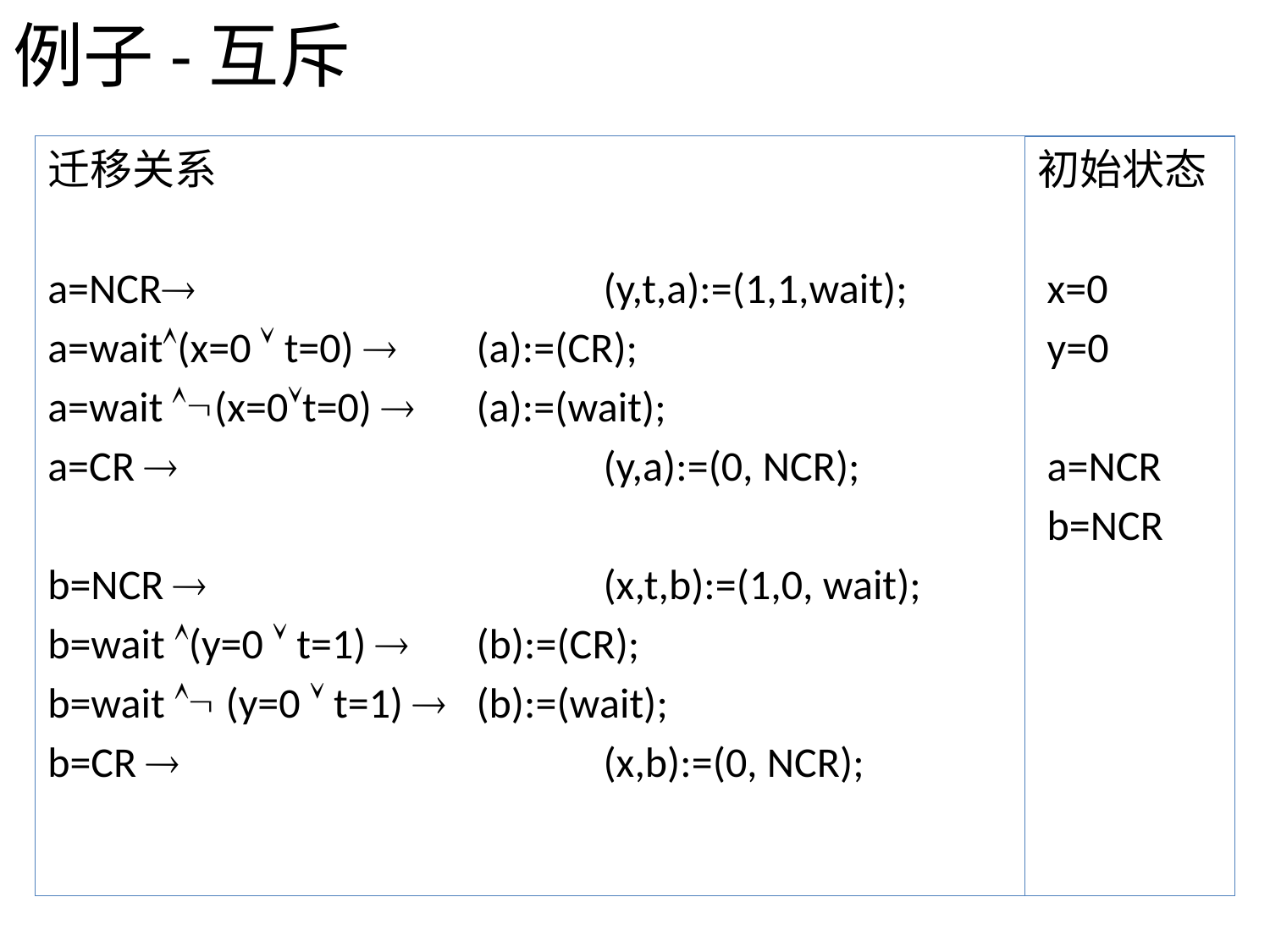

例子-互斥
迁移关系

a=NCR→                      		(y,t,a):=(1,1,wait);
a=wait∧(x=0 ∨ t=0) →  	(a):=(CR);
a=wait ∧¬(x=0∨t=0) → 	(a):=(wait);
a=CR →                        		(y,a):=(0, NCR);

b=NCR →                      		(x,t,b):=(1,0, wait);
b=wait ∧(y=0 ∨ t=1) →  	(b):=(CR);
b=wait ∧¬ (y=0 ∨ t=1) → 	(b):=(wait);
b=CR →                      		(x,b):=(0, NCR);

初始状态

 x=0
 y=0

 a=NCR
 b=NCR